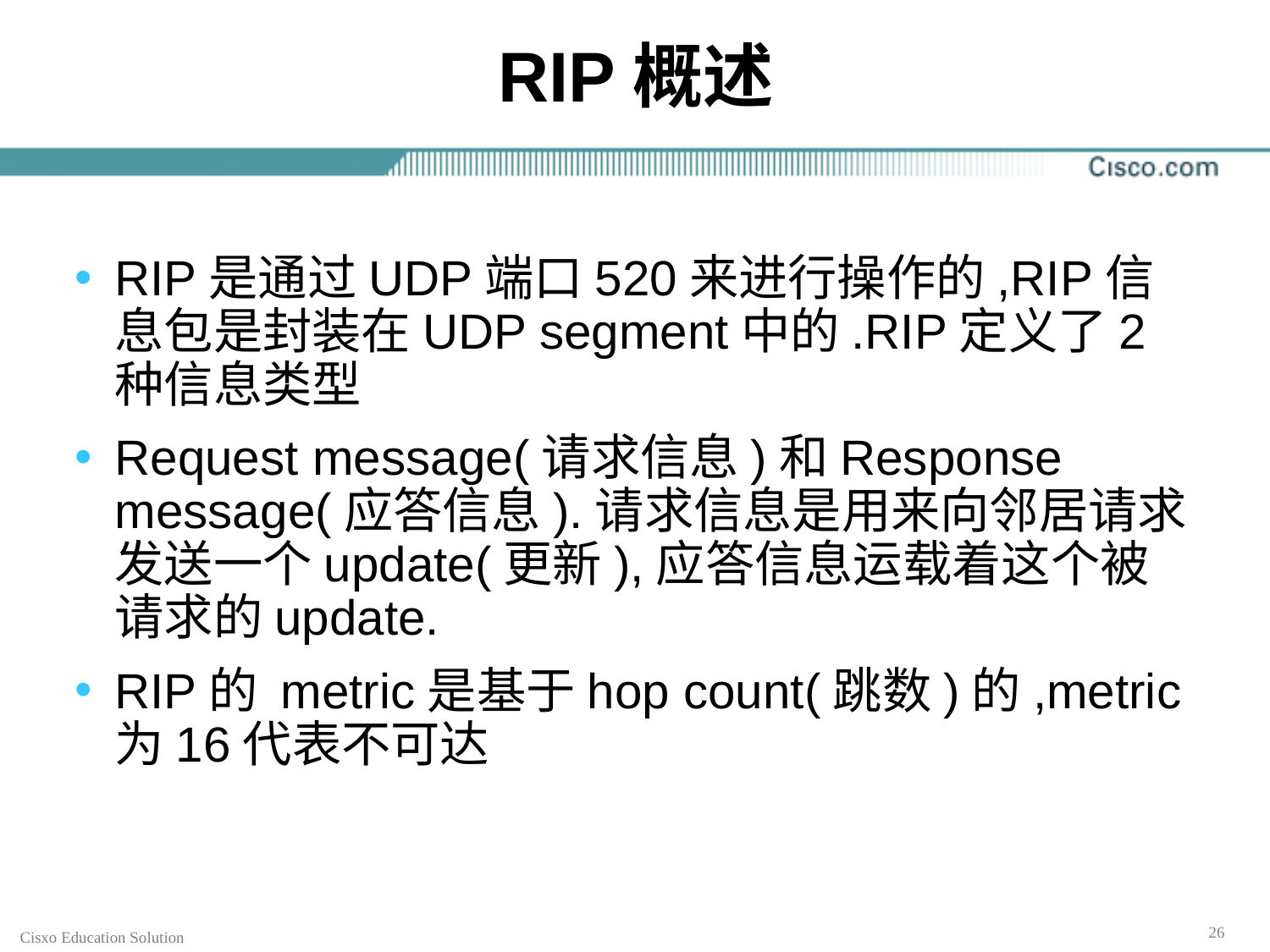

# RIP概述
RIP是通过UDP端口520来进行操作的,RIP信息包是封装在UDP segment中的.RIP定义了2种信息类型
Request message(请求信息)和Response message(应答信息).请求信息是用来向邻居请求发送一个update(更新),应答信息运载着这个被请求的update.
RIP的 metric是基于hop count(跳数)的,metric为16代表不可达